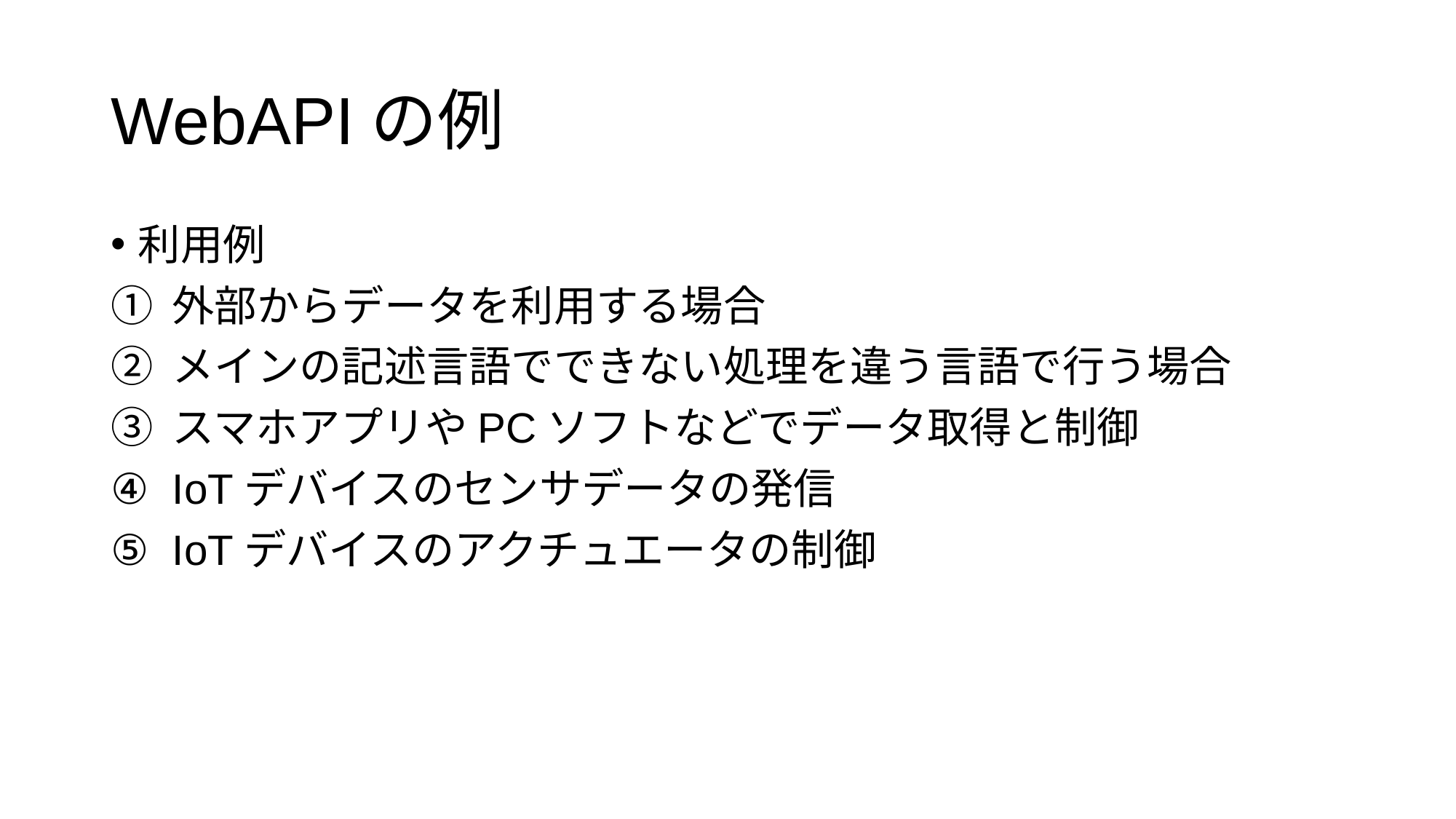

# WebAPIの例
利用例
外部からデータを利用する場合
メインの記述言語でできない処理を違う言語で行う場合
スマホアプリやPCソフトなどでデータ取得と制御
IoTデバイスのセンサデータの発信
IoTデバイスのアクチュエータの制御